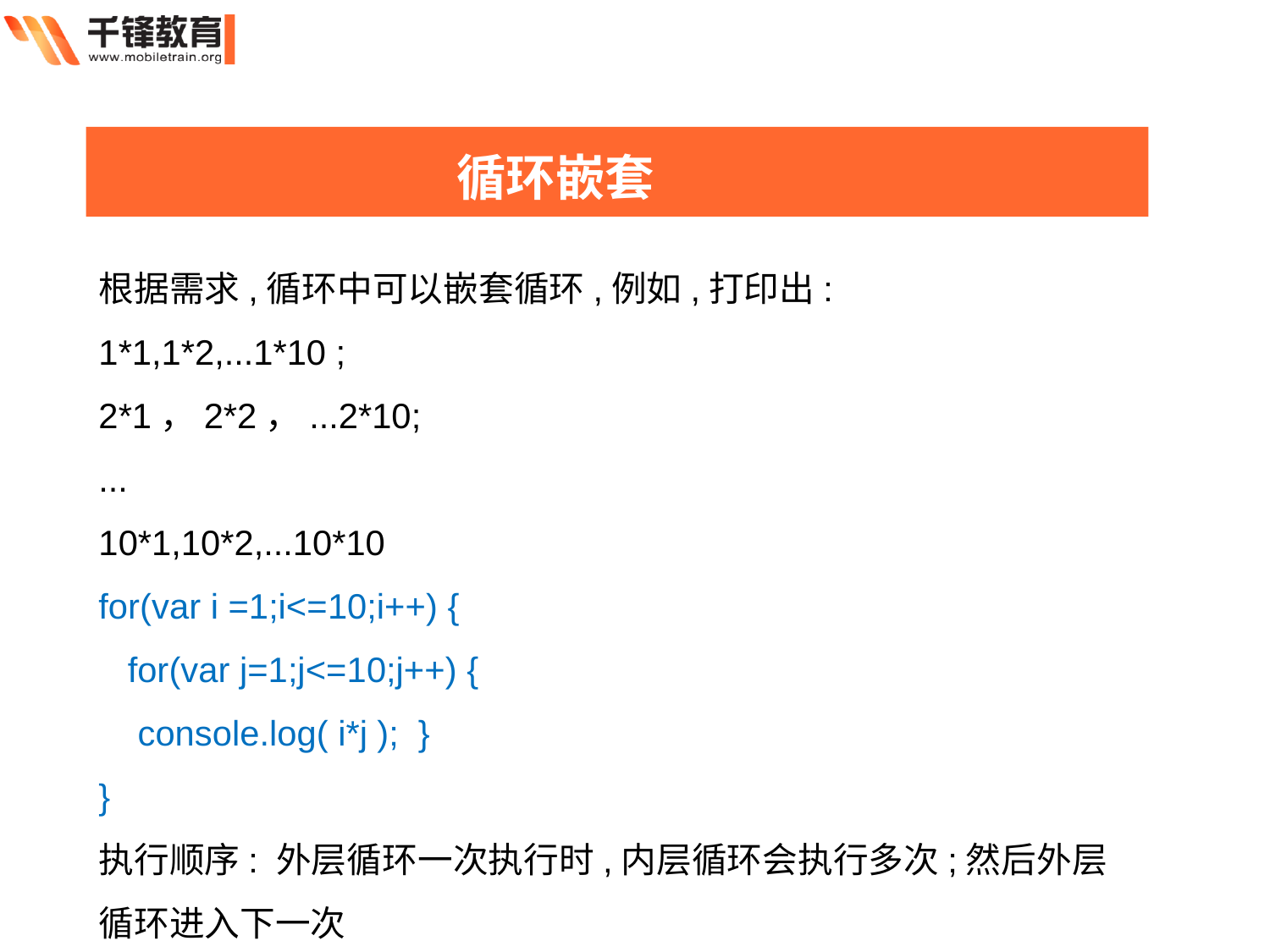

循环嵌套
根据需求,循环中可以嵌套循环,例如,打印出:
1*1,1*2,...1*10 ;
2*1，2*2，...2*10;
...
10*1,10*2,...10*10
for(var i =1;i<=10;i++) {
   for(var j=1;j<=10;j++) {
    console.log( i*j );  }
}
执行顺序: 外层循环一次执行时,内层循环会执行多次;然后外层循环进入下一次